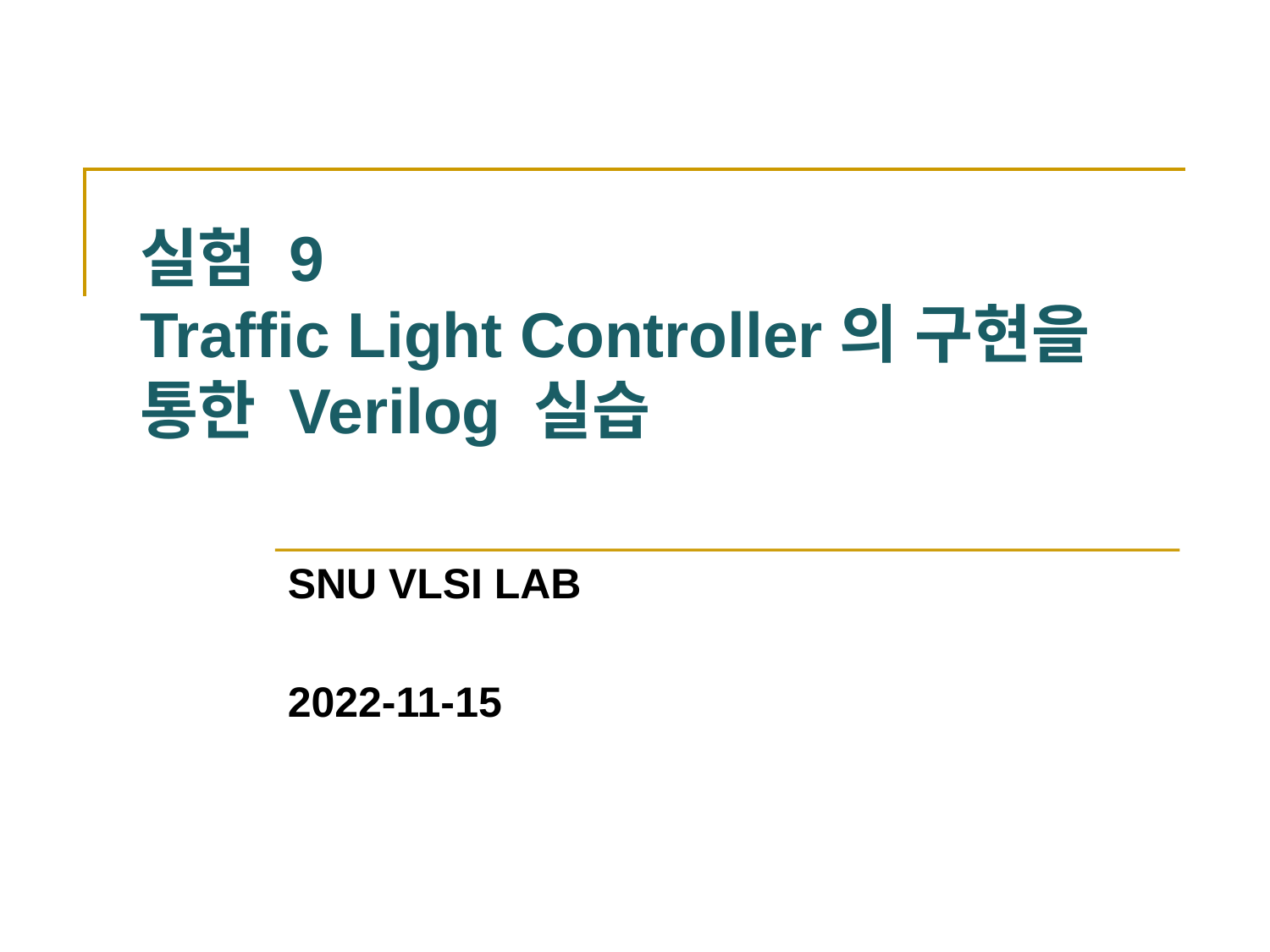

# 실험 9 Traffic Light Controller의 구현을 통한 Verilog 실습
SNU VLSI LAB

2022-11-15